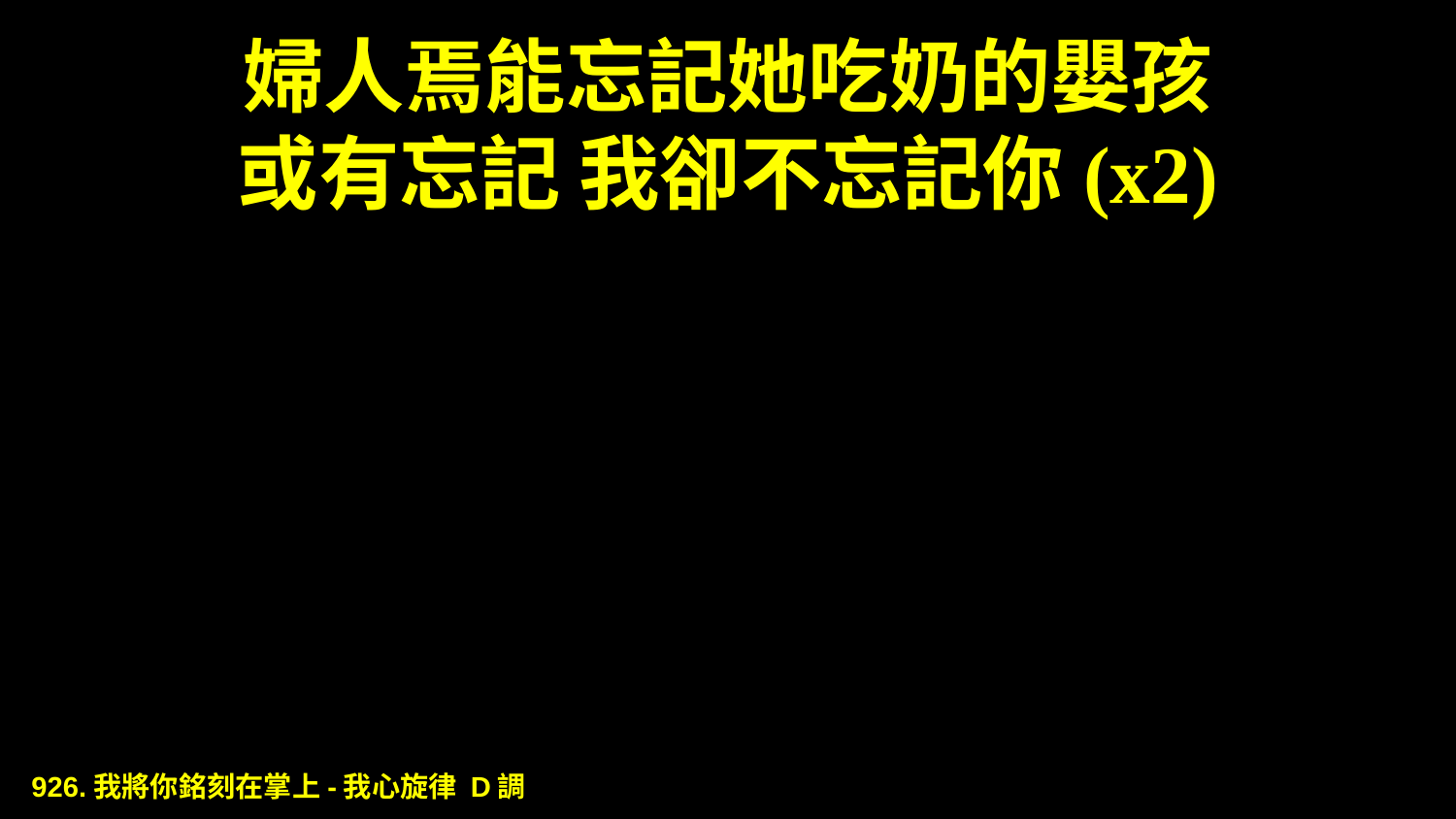

# 婦人焉能忘記她吃奶的嬰孩 或有忘記 我卻不忘記你(x2)
926.我將你銘刻在掌上-我心旋律 D調